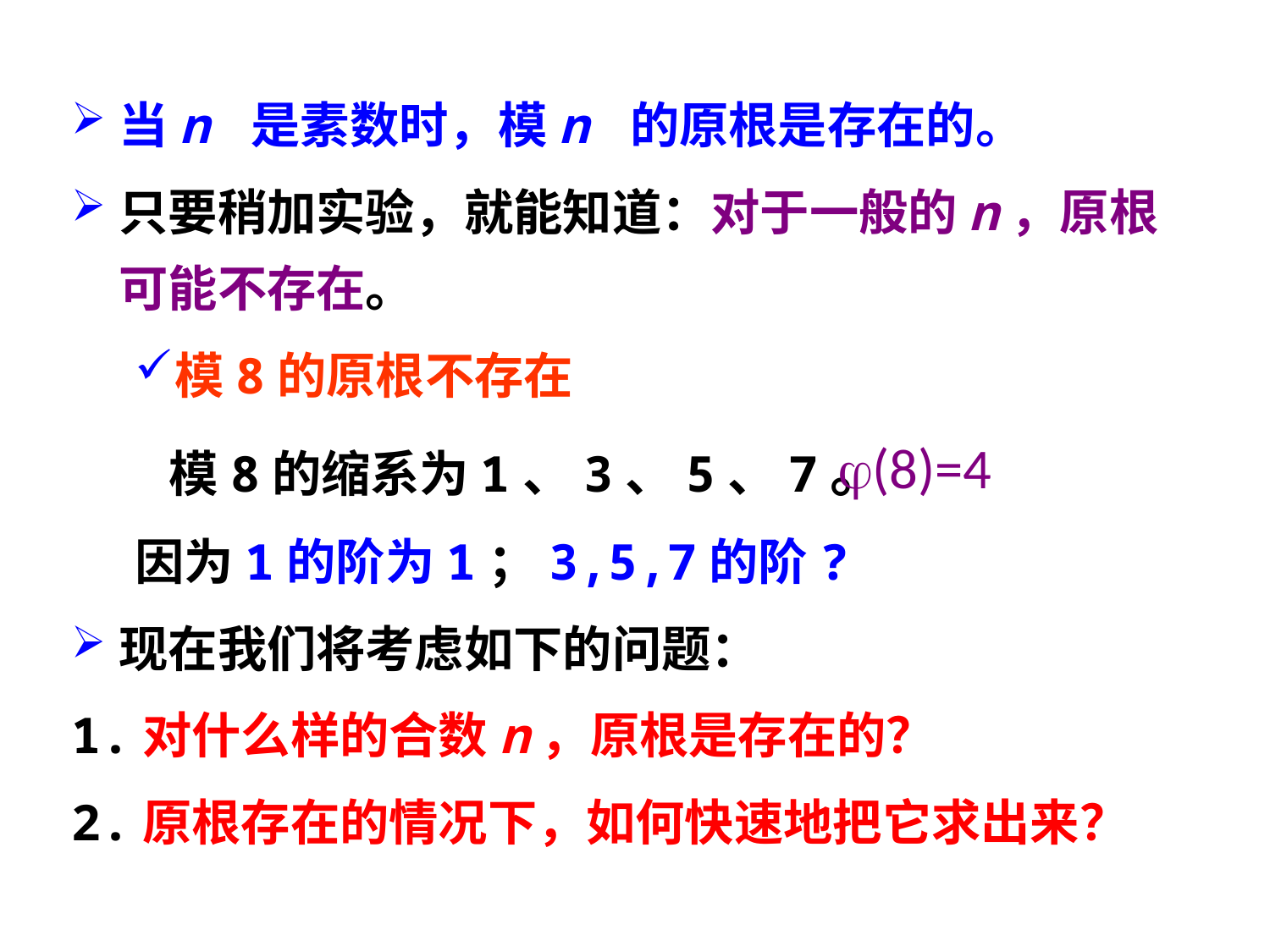

当n 是素数时，模n 的原根是存在的。
只要稍加实验，就能知道：对于一般的n，原根可能不存在。
模8的原根不存在
  模8的缩系为1、3、5、7。
因为1的阶为1；3,5,7的阶?
现在我们将考虑如下的问题：
1.对什么样的合数n，原根是存在的？
2.原根存在的情况下，如何快速地把它求出来？
ϕ(8)=4